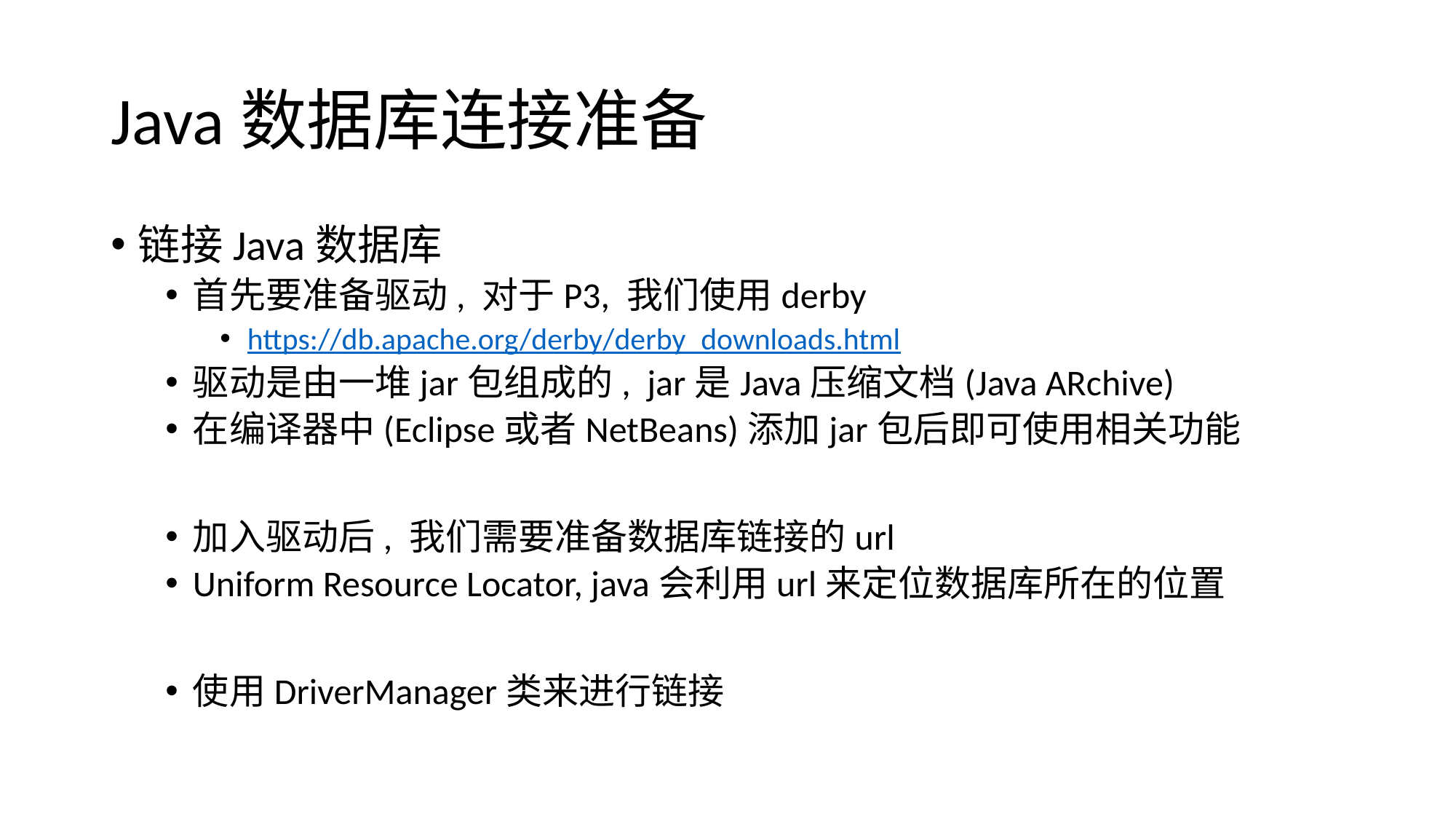

# Java数据库连接准备
链接Java数据库
首先要准备驱动, 对于P3, 我们使用derby
https://db.apache.org/derby/derby_downloads.html
驱动是由一堆jar包组成的,  jar是Java压缩文档(Java ARchive)
在编译器中(Eclipse或者NetBeans)添加jar包后即可使用相关功能

加入驱动后, 我们需要准备数据库链接的url
Uniform Resource Locator, java会利用url来定位数据库所在的位置

使用DriverManager类来进行链接